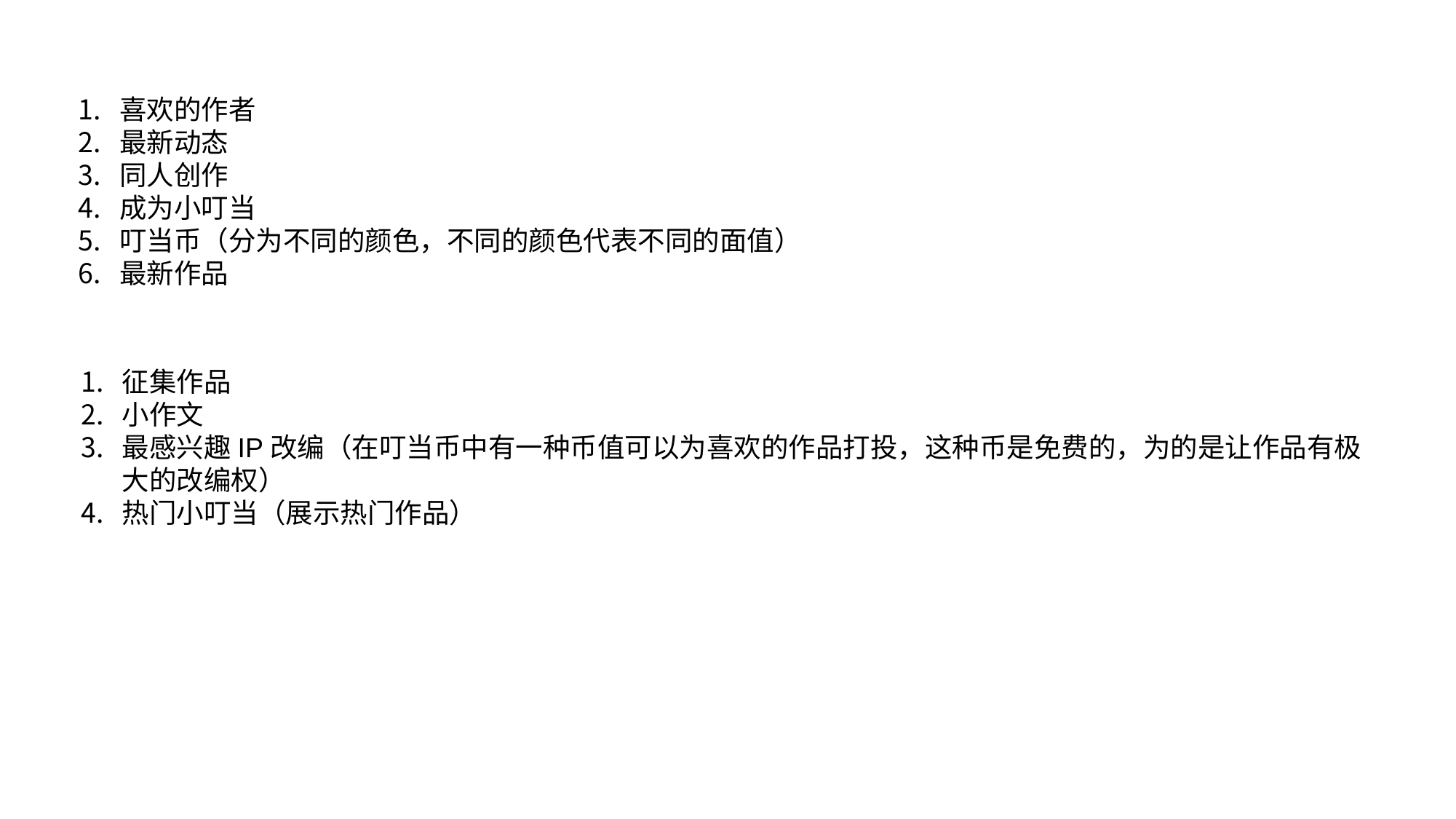

喜欢的作者
最新动态
同人创作
成为小叮当
叮当币（分为不同的颜色，不同的颜色代表不同的面值）
最新作品
征集作品
小作文
最感兴趣IP改编（在叮当币中有一种币值可以为喜欢的作品打投，这种币是免费的，为的是让作品有极大的改编权）
热门小叮当（展示热门作品）